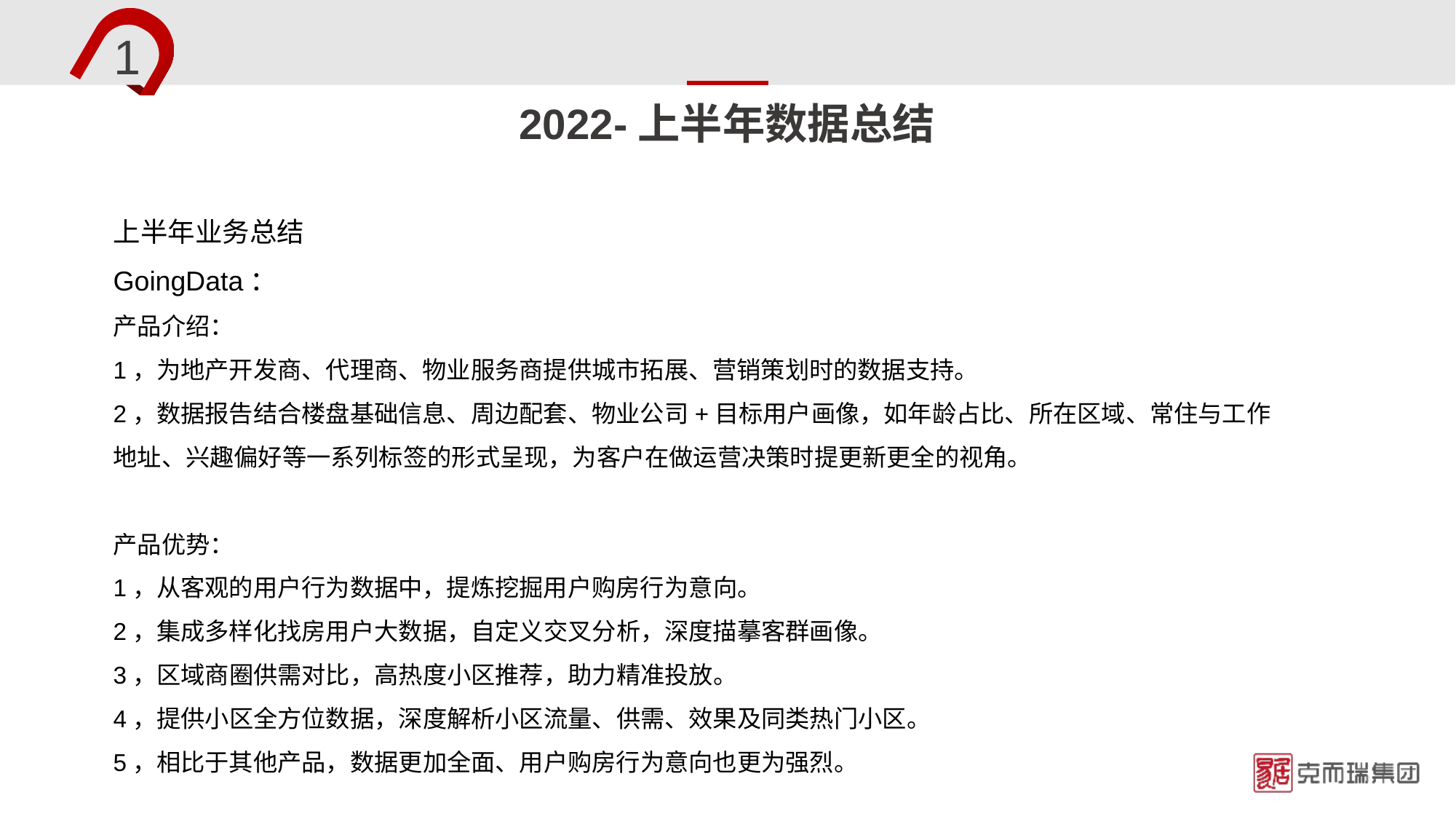

1
# 2022-上半年数据总结
上半年业务总结
GoingData：
产品介绍：
1，为地产开发商、代理商、物业服务商提供城市拓展、营销策划时的数据支持。
2，数据报告结合楼盘基础信息、周边配套、物业公司+目标用户画像，如年龄占比、所在区域、常住与工作地址、兴趣偏好等一系列标签的形式呈现，为客户在做运营决策时提更新更全的视角。

产品优势：
1，从客观的用户行为数据中，提炼挖掘用户购房行为意向。
2，集成多样化找房用户大数据，自定义交叉分析，深度描摹客群画像。
3，区域商圈供需对比，高热度小区推荐，助力精准投放。
4，提供小区全方位数据，深度解析小区流量、供需、效果及同类热门小区。
5，相比于其他产品，数据更加全面、用户购房行为意向也更为强烈。